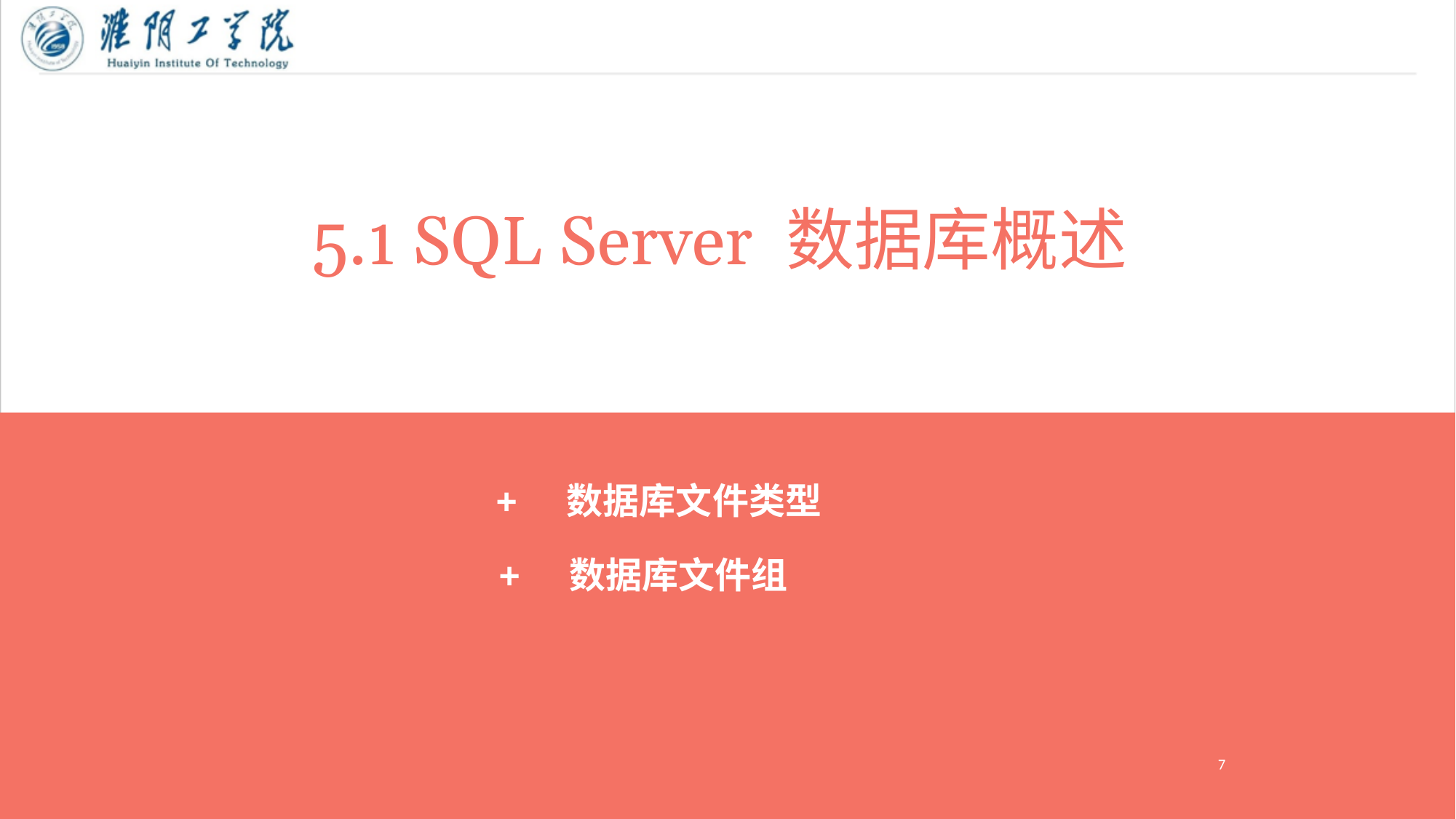

5.1 SQL Server 数据库概述

   +    数据库文件类型
+    数据库文件组
7